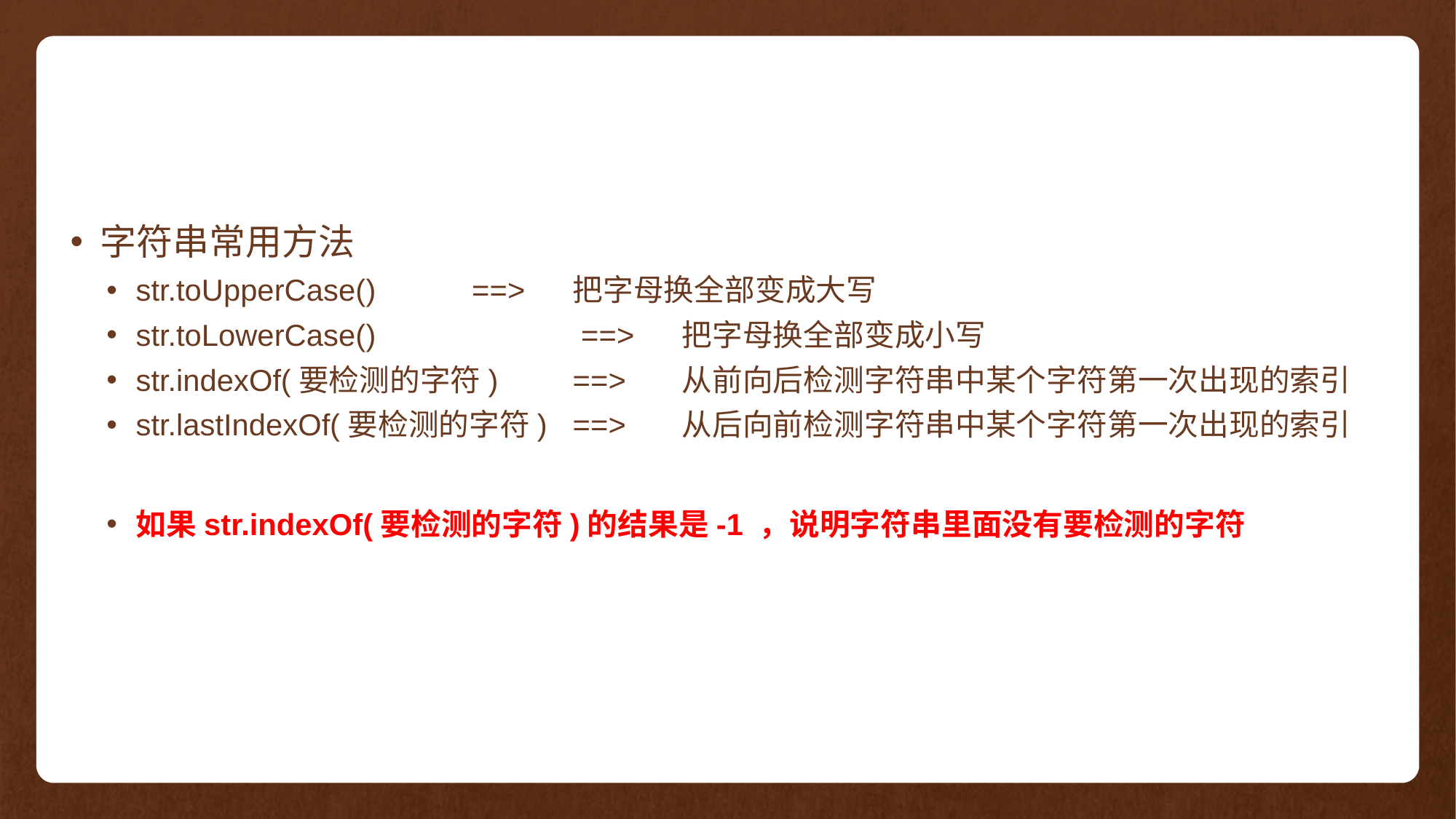

字符串常用方法
str.toUpperCase() 	 ==>	把字母换全部变成大写
str.toLowerCase()		 ==>	把字母换全部变成小写
str.indexOf(要检测的字符)	==>	从前向后检测字符串中某个字符第一次出现的索引
str.lastIndexOf(要检测的字符) 	==>	从后向前检测字符串中某个字符第一次出现的索引

如果str.indexOf(要检测的字符)的结果是-1 ，说明字符串里面没有要检测的字符